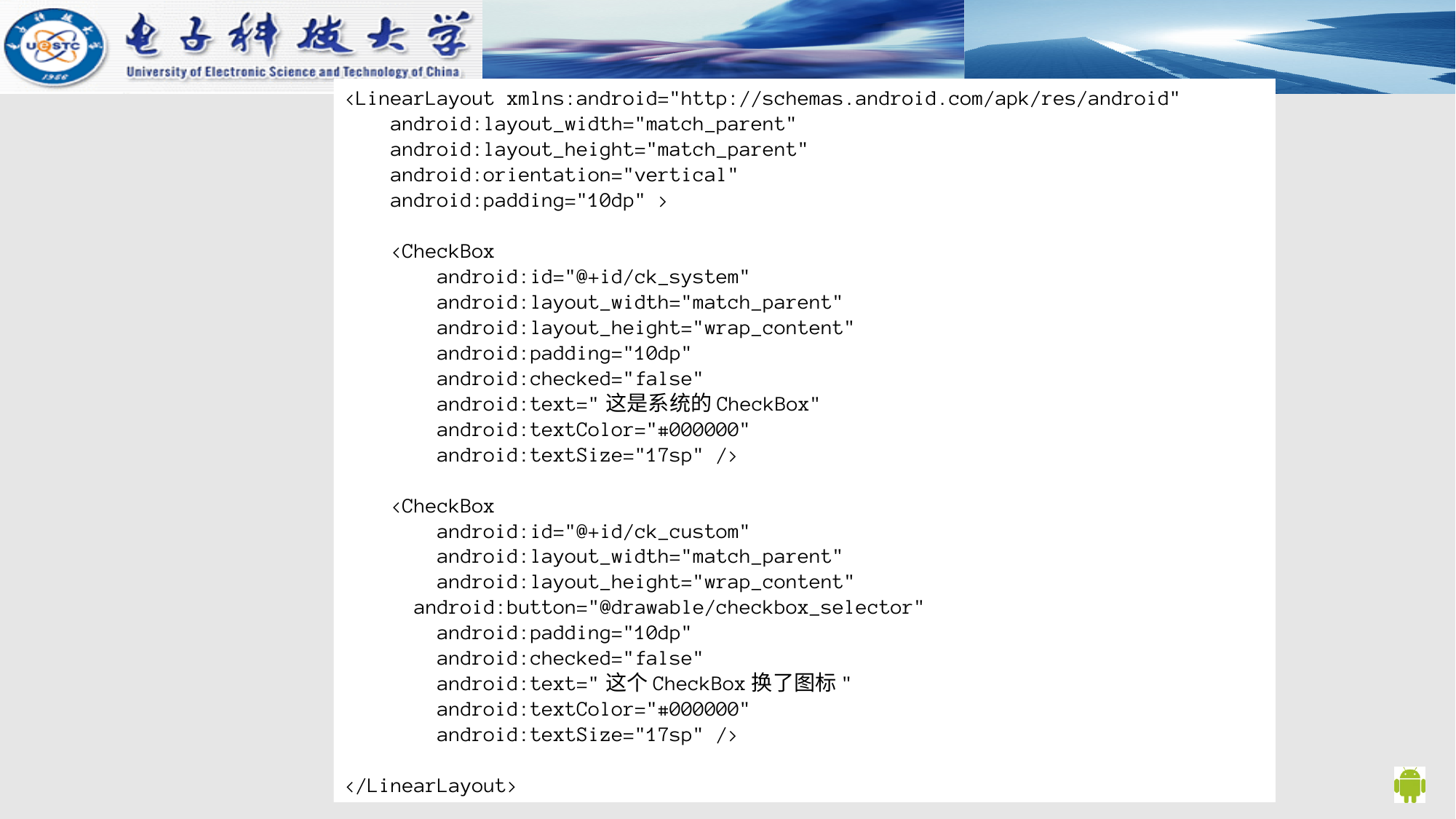

<LinearLayout xmlns:android="http://schemas.android.com/apk/res/android"
    android:layout_width="match_parent"
    android:layout_height="match_parent"
    android:orientation="vertical"
    android:padding="10dp" >
    <CheckBox
        android:id="@+id/ck_system"
        android:layout_width="match_parent"
        android:layout_height="wrap_content"
        android:padding="10dp"
        android:checked="false"
        android:text="这是系统的CheckBox"
        android:textColor="#000000"
        android:textSize="17sp" />
    <CheckBox
        android:id="@+id/ck_custom"
        android:layout_width="match_parent"
        android:layout_height="wrap_content"
      android:button="@drawable/checkbox_selector"
        android:padding="10dp"
        android:checked="false"
        android:text="这个CheckBox换了图标"
        android:textColor="#000000"
        android:textSize="17sp" />
</LinearLayout>